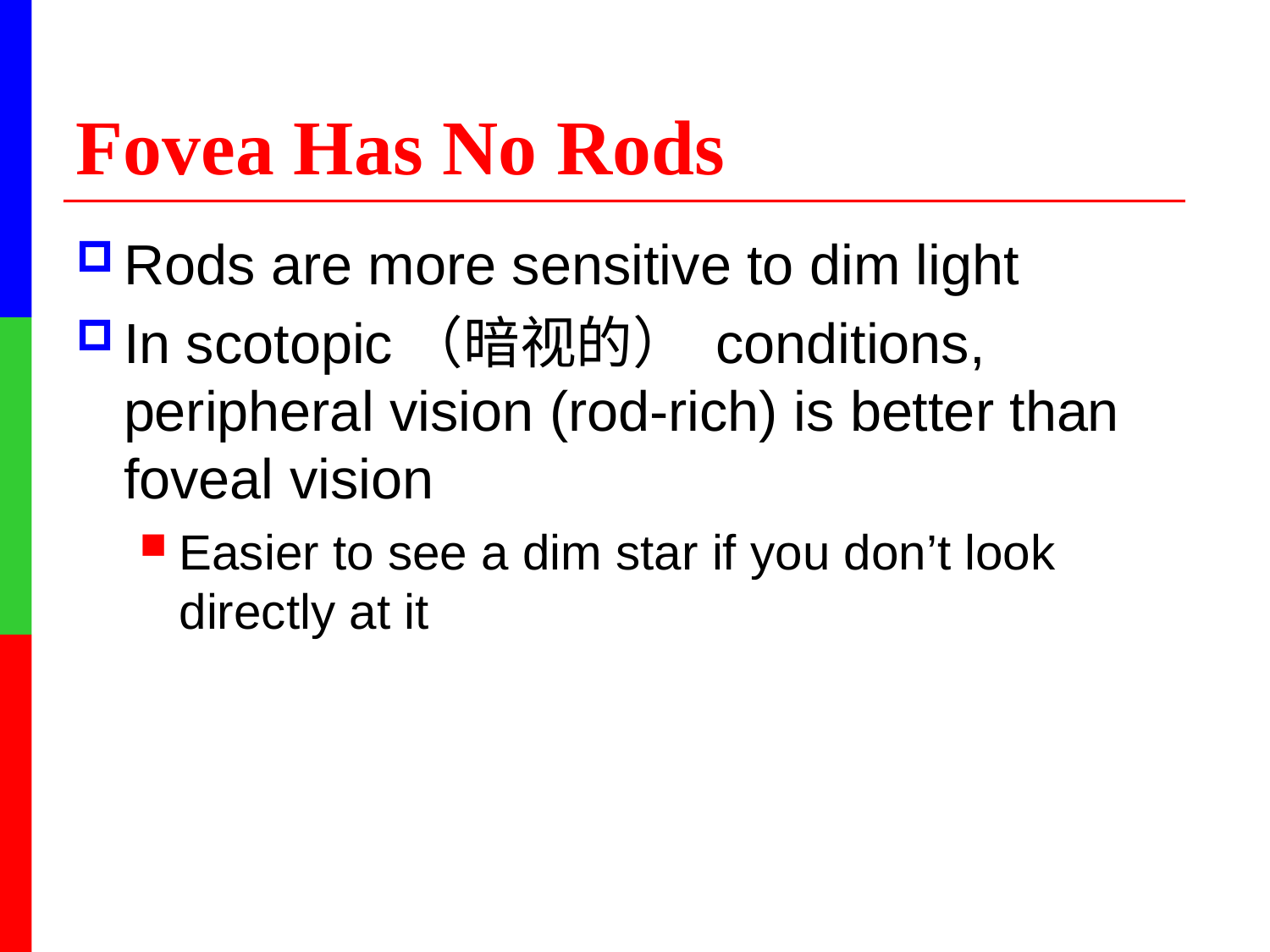

# Fovea Has No Rods
Rods are more sensitive to dim light
In scotopic（暗视的） conditions, peripheral vision (rod-rich) is better than foveal vision
Easier to see a dim star if you don’t look directly at it